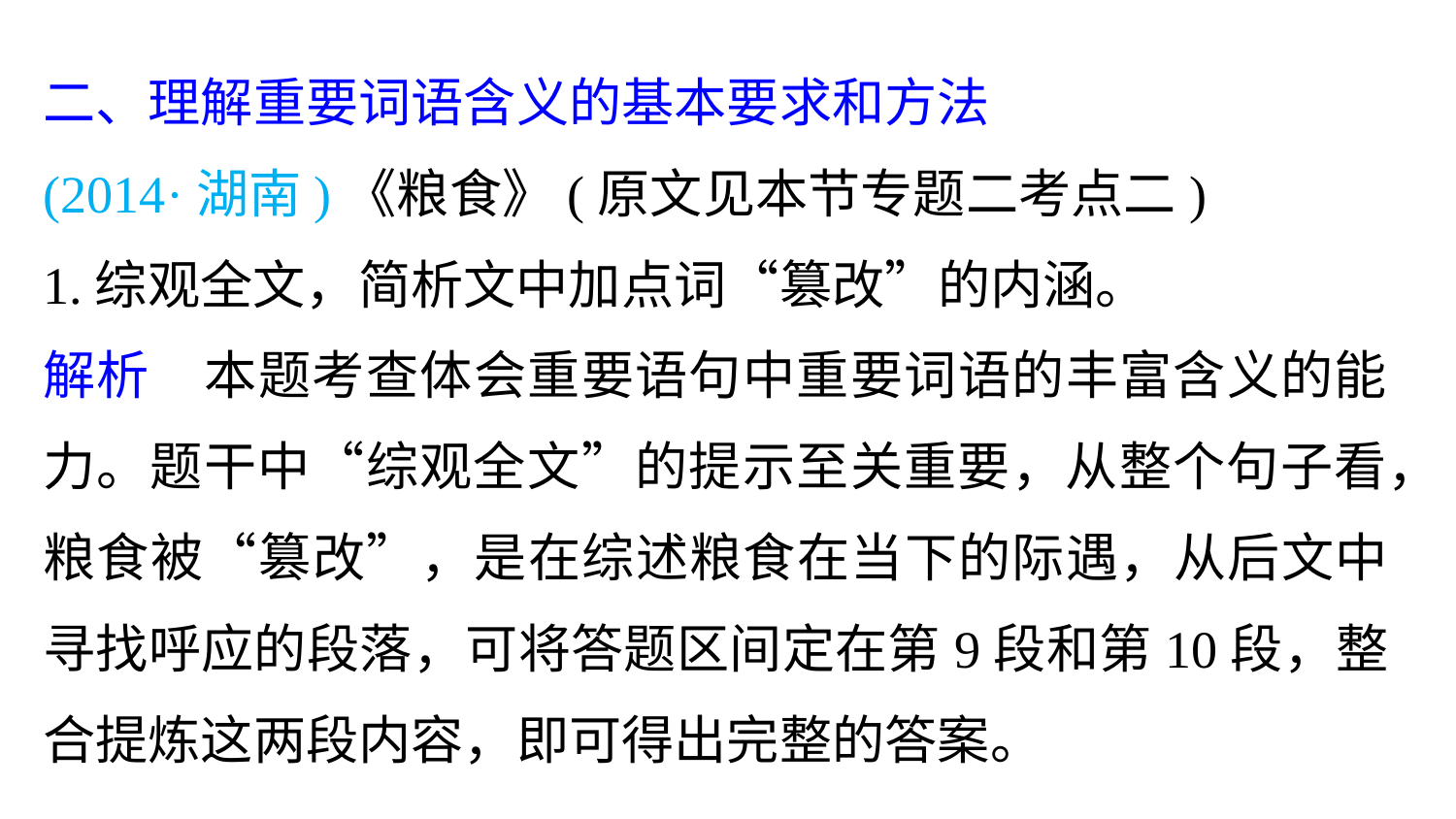

二、理解重要词语含义的基本要求和方法
(2014·湖南)《粮食》(原文见本节专题二考点二)
1.综观全文，简析文中加点词“篡改”的内涵。
解析　本题考查体会重要语句中重要词语的丰富含义的能力。题干中“综观全文”的提示至关重要，从整个句子看，粮食被“篡改”，是在综述粮食在当下的际遇，从后文中寻找呼应的段落，可将答题区间定在第9段和第10段，整合提炼这两段内容，即可得出完整的答案。